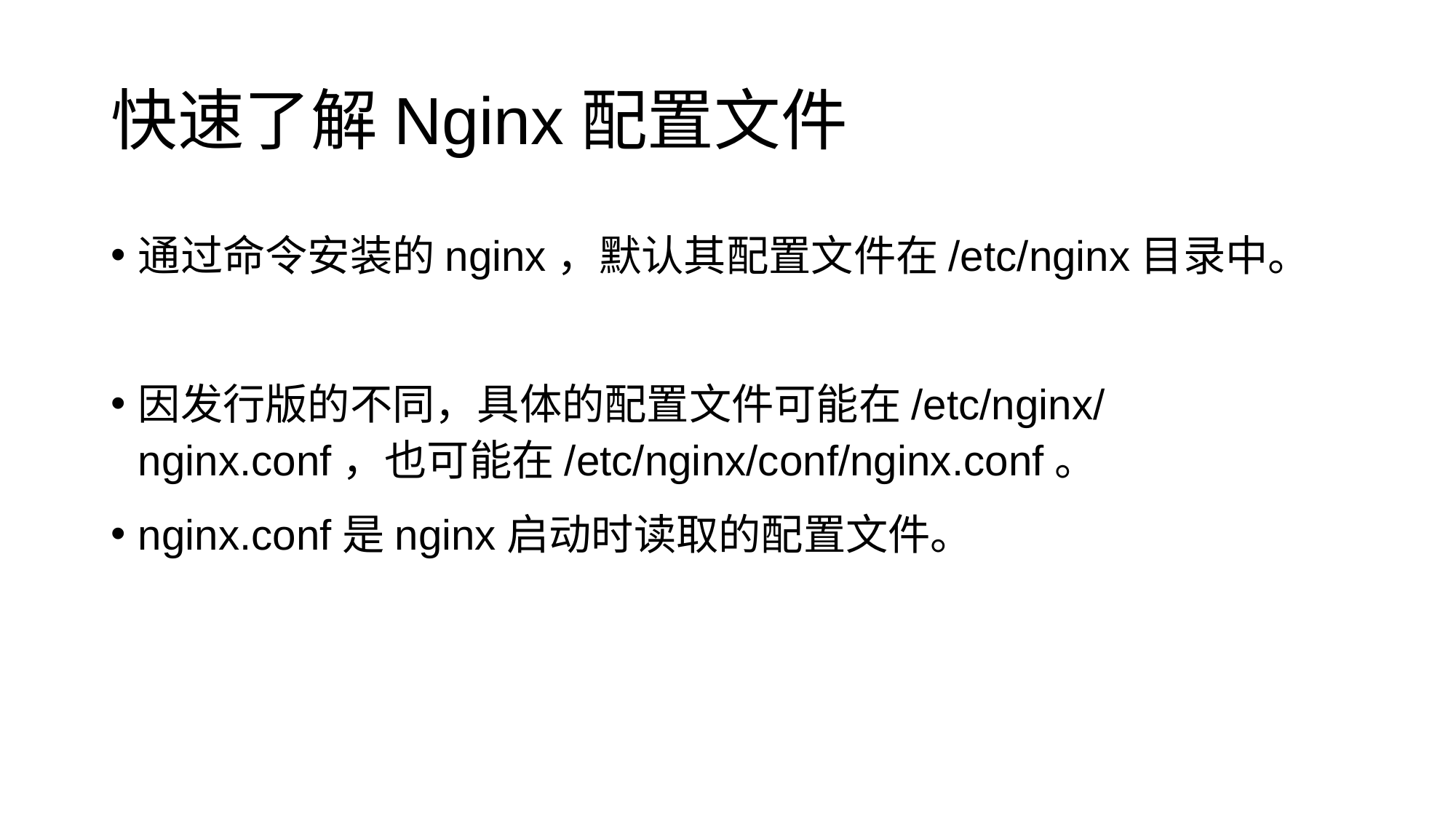

# 快速了解Nginx配置文件
通过命令安装的nginx，默认其配置文件在/etc/nginx目录中。

因发行版的不同，具体的配置文件可能在/etc/nginx/nginx.conf，也可能在/etc/nginx/conf/nginx.conf。
nginx.conf是nginx启动时读取的配置文件。